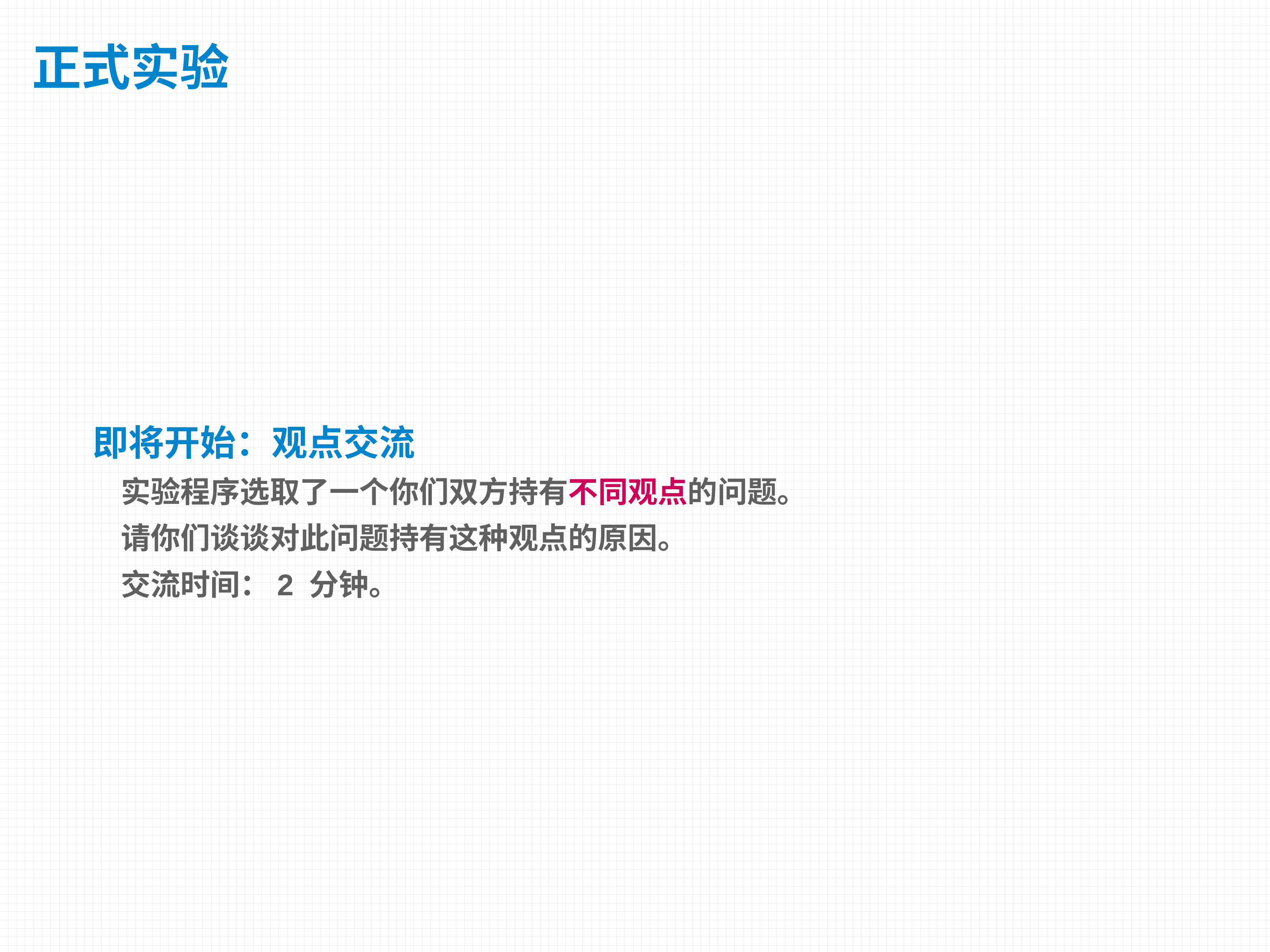

# 正式实验
即将开始：观点交流
实验程序选取了一个你们双方持有不同观点的问题。
请你们谈谈对此问题持有这种观点的原因。
交流时间：2 分钟。